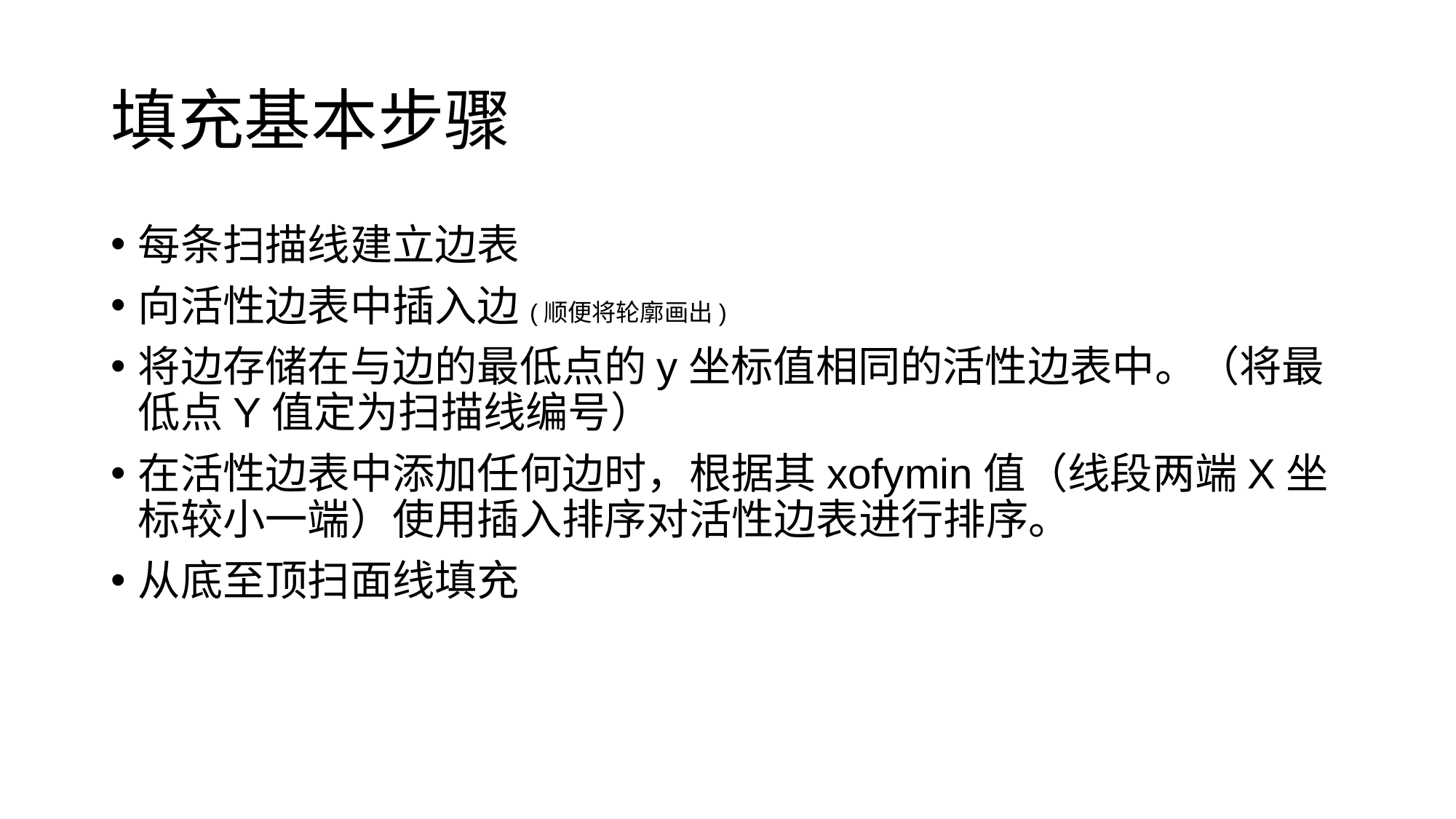

# 填充基本步骤
每条扫描线建立边表
向活性边表中插入边(顺便将轮廓画出)
将边存储在与边的最低点的y坐标值相同的活性边表中。（将最低点Y值定为扫描线编号）
在活性边表中添加任何边时，根据其xofymin值（线段两端X坐标较小一端）使用插入排序对活性边表进行排序。
从底至顶扫面线填充